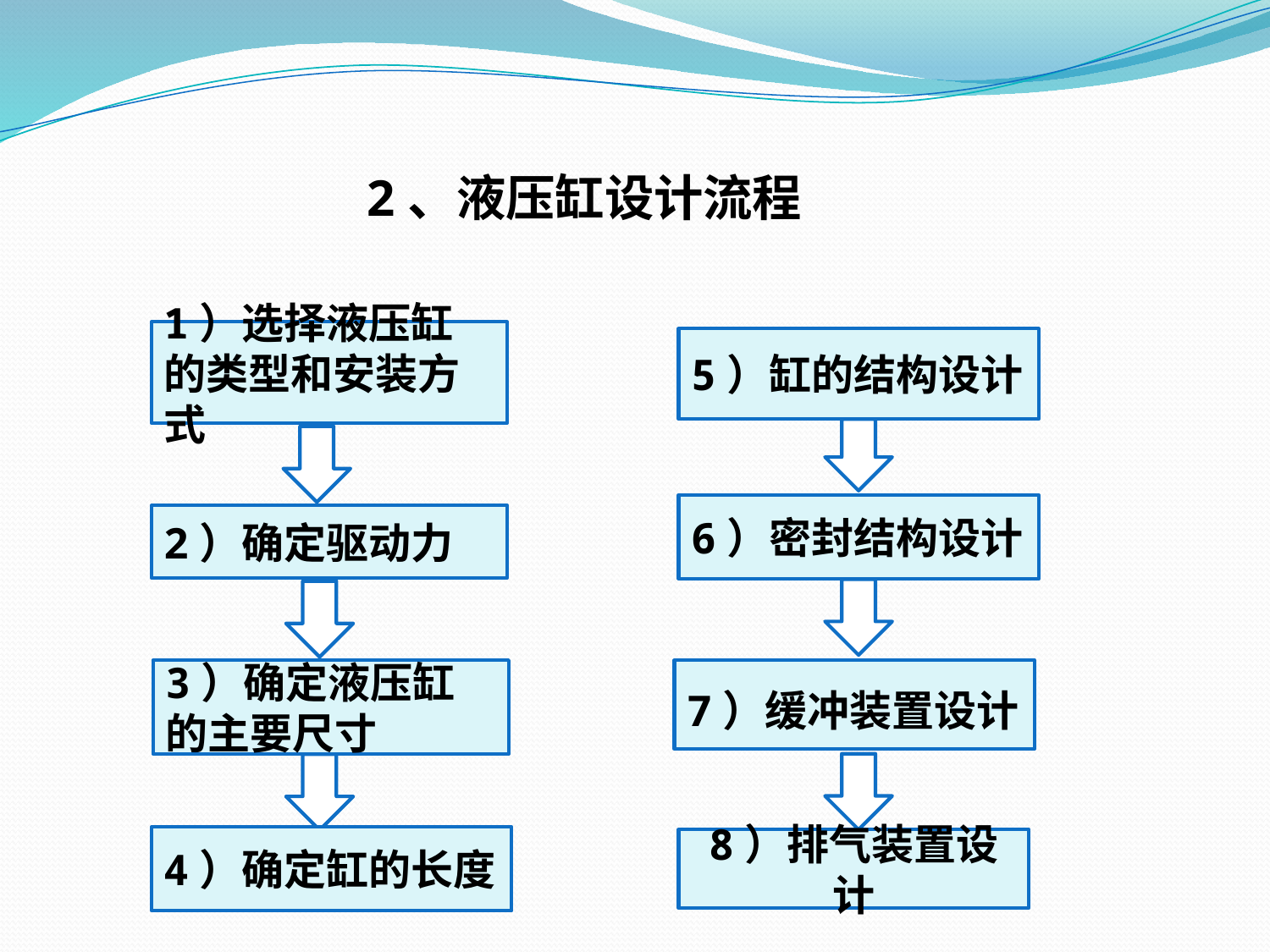

2、液压缸设计流程
1）选择液压缸的类型和安装方式
5）缸的结构设计

6）密封结构设计
2）确定驱动力

3）确定液压缸的主要尺寸
7）缓冲装置设计

4）确定缸的长度
8）排气装置设计